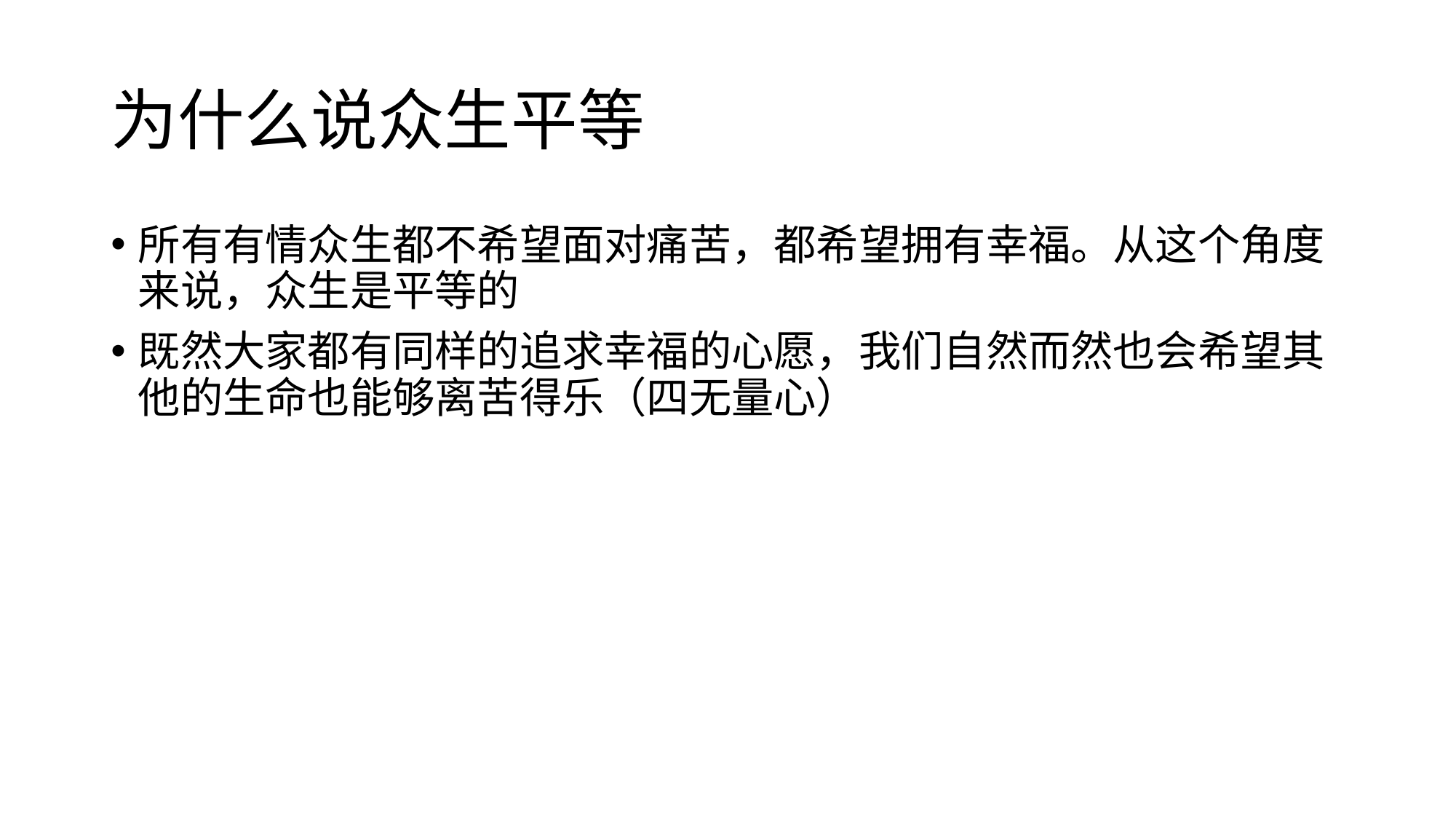

# 为什么说众生平等
所有有情众生都不希望面对痛苦，都希望拥有幸福。从这个角度来说，众生是平等的
既然大家都有同样的追求幸福的心愿，我们自然而然也会希望其他的生命也能够离苦得乐（四无量心）